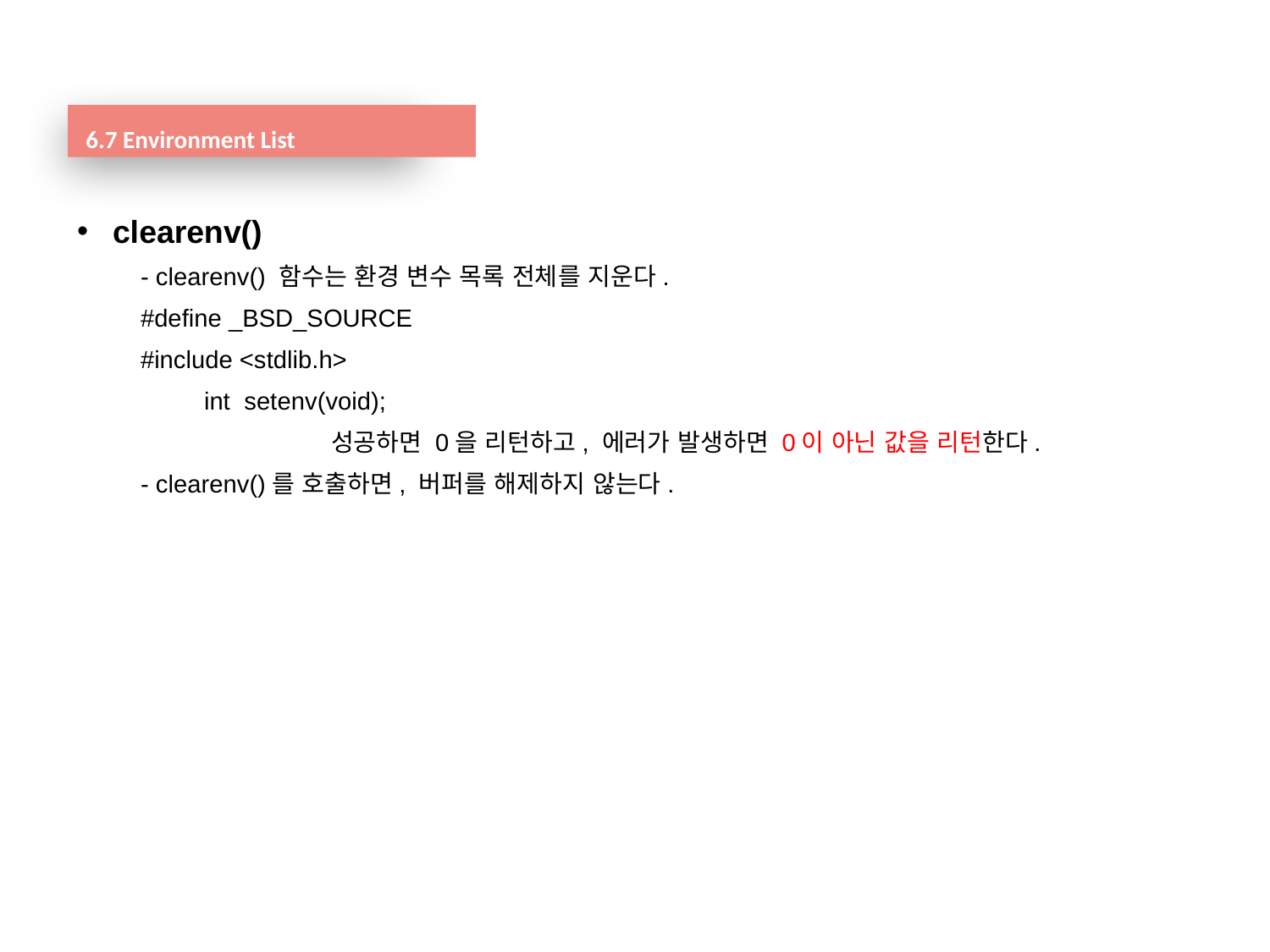

6.7 Environment List
clearenv()
- clearenv() 함수는 환경 변수 목록 전체를 지운다.
#define _BSD_SOURCE
#include <stdlib.h>
int  setenv(void);
	성공하면 0을 리턴하고, 에러가 발생하면 0이 아닌 값을 리턴한다.
- clearenv()를 호출하면, 버퍼를 해제하지 않는다.